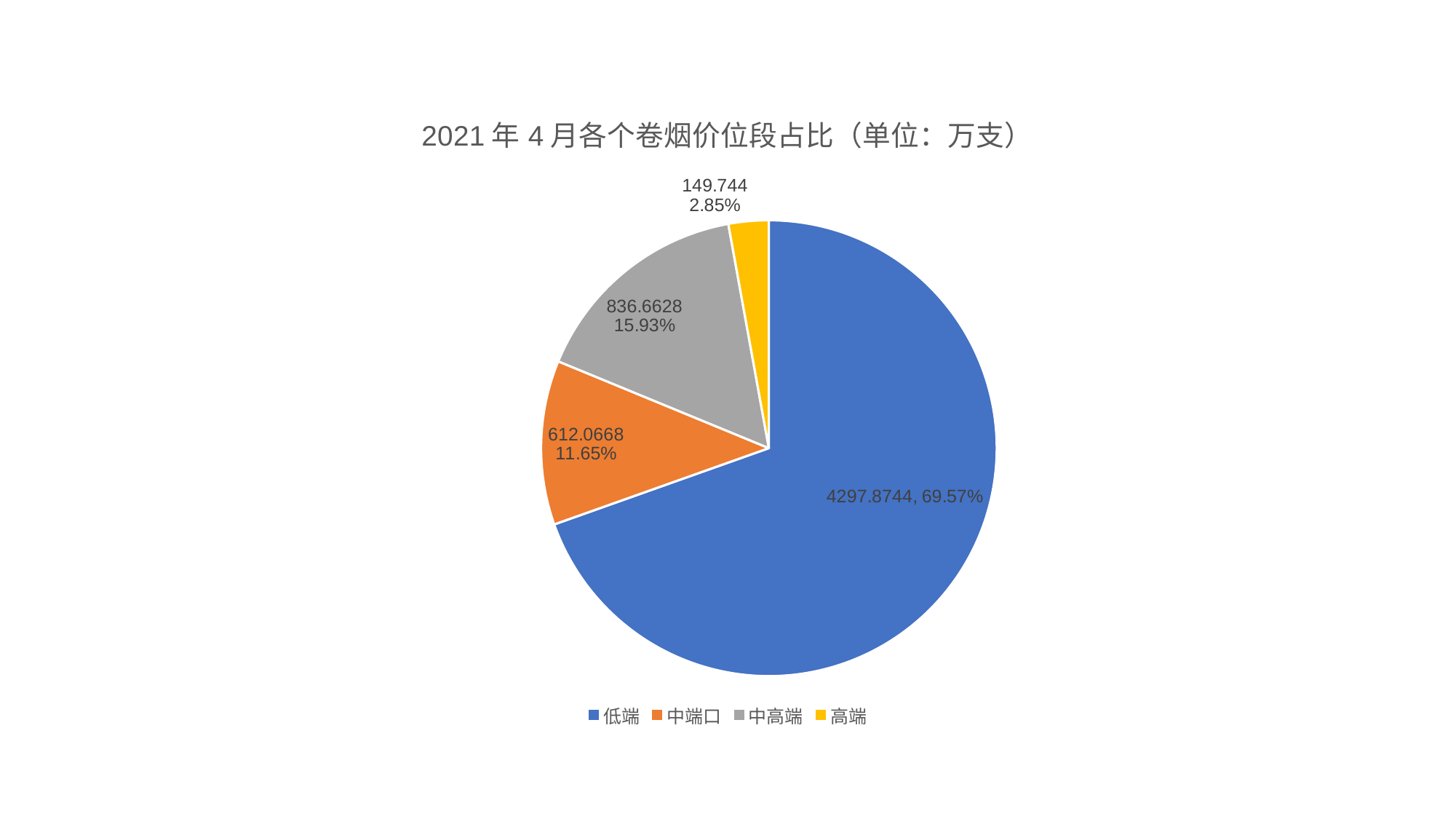

### Chart: 2021年4月各个卷烟价位段占比（单位：万支）

| Category | 2021年4月各个卷烟价位段占比 |
|---|---|
| 低端 | 3654.2814 |
| 中端口 | 612.0668 |
| 中高端 | 836.6628 |
| 高端 | 149.744 |